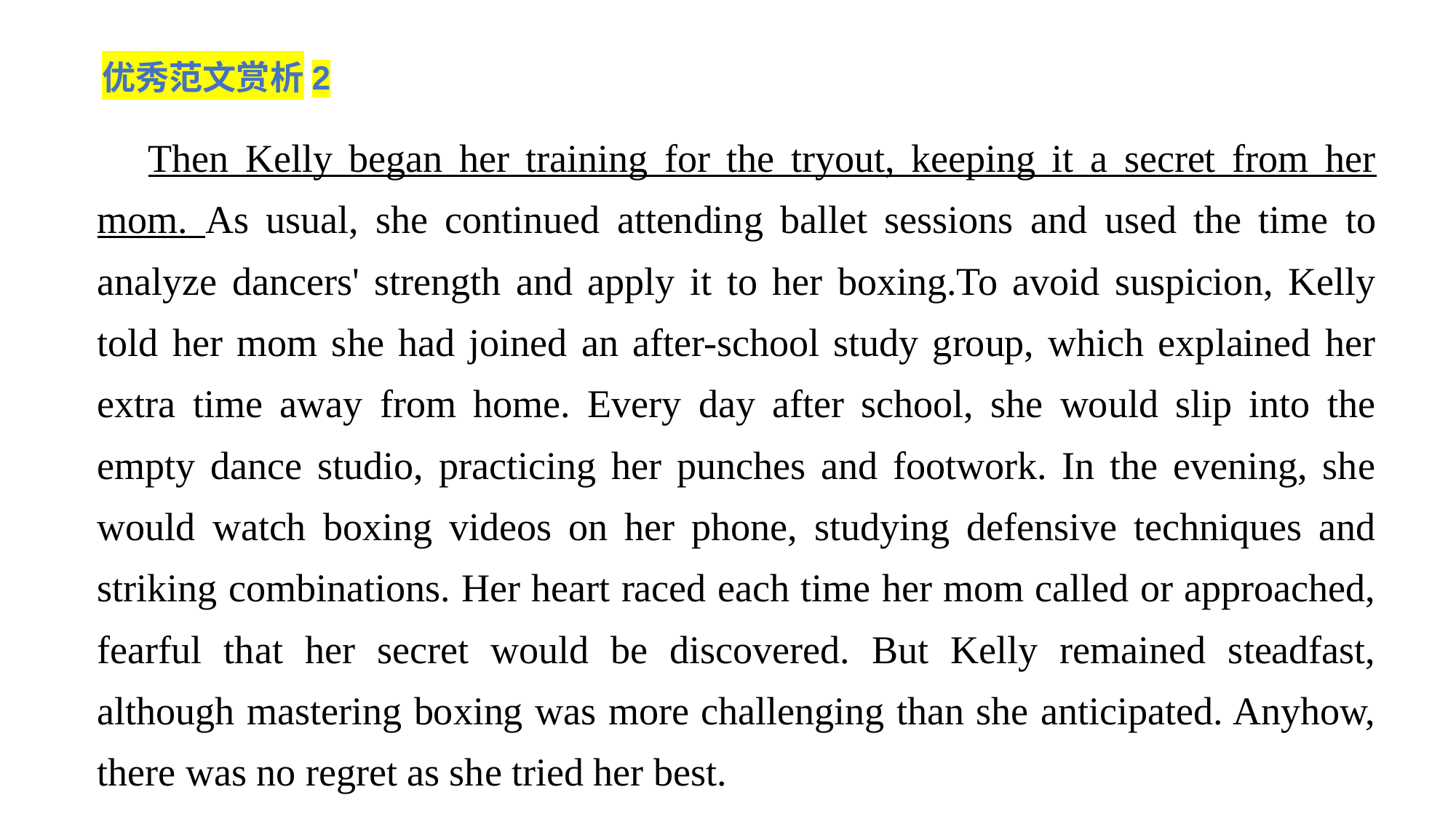

# 优优秀范文赏析2秀范文赏析1优秀范文赏析1
Then Kelly began her training for the tryout, keeping it a secret from her mom. As usual, she continued attending ballet sessions and used the time to analyze dancers' strength and apply it to her boxing.To avoid suspicion, Kelly told her mom she had joined an after-school study group, which explained her extra time away from home. Every day after school, she would slip into the empty dance studio, practicing her punches and footwork. In the evening, she would watch boxing videos on her phone, studying defensive techniques and striking combinations. Her heart raced each time her mom called or approached, fearful that her secret would be discovered. But Kelly remained steadfast, although mastering boxing was more challenging than she anticipated. Anyhow, there was no regret as she tried her best.